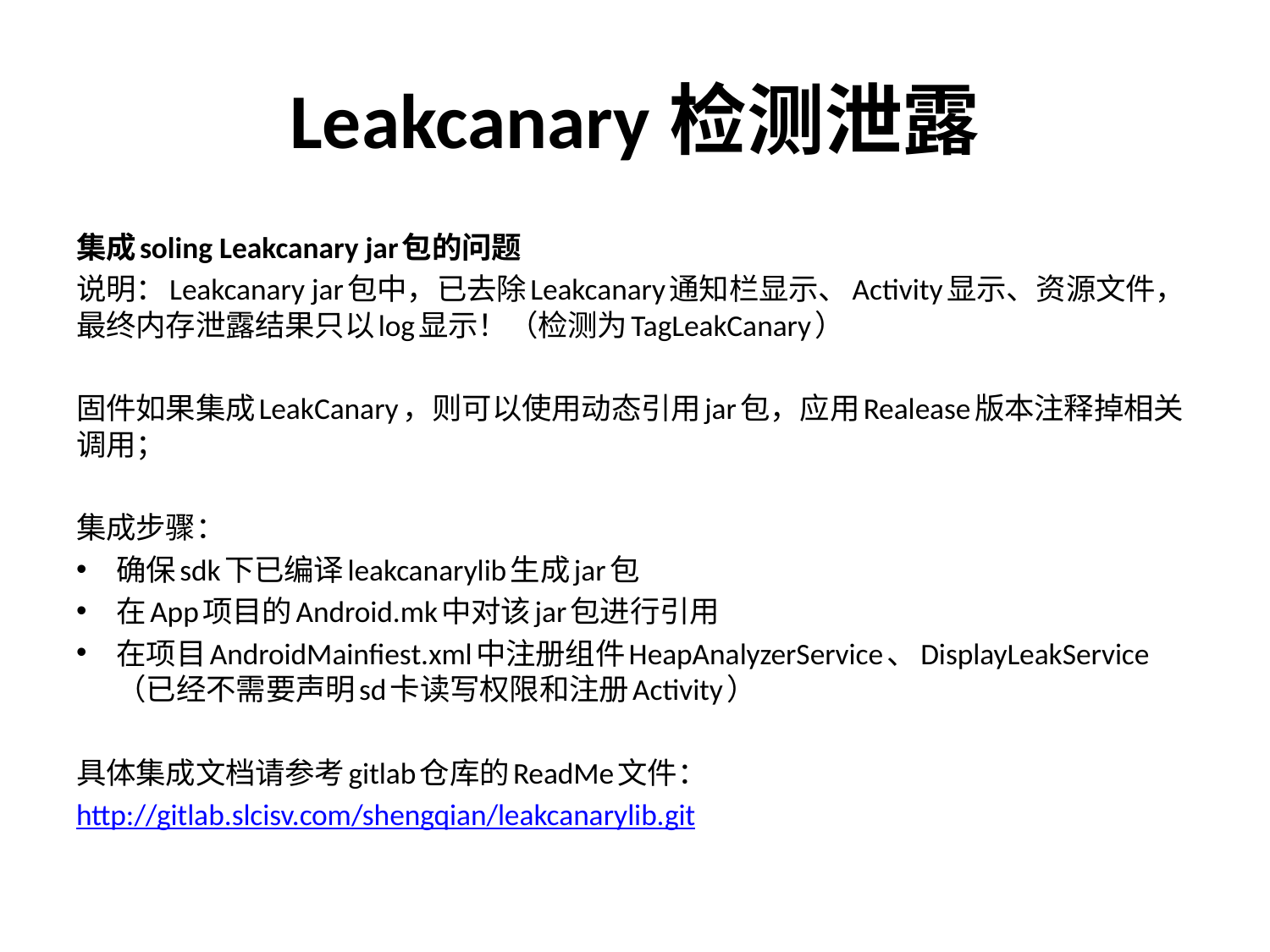

# Leakcanary检测泄露
集成soling Leakcanary jar包的问题
说明：Leakcanary jar包中，已去除Leakcanary通知栏显示、Activity显示、资源文件，最终内存泄露结果只以log显示！（检测为TagLeakCanary）

固件如果集成LeakCanary，则可以使用动态引用jar包，应用Realease版本注释掉相关调用；

集成步骤：
确保sdk下已编译leakcanarylib生成jar包
在App项目的Android.mk中对该jar包进行引用
在项目AndroidMainfiest.xml中注册组件HeapAnalyzerService、DisplayLeakService（已经不需要声明sd卡读写权限和注册Activity）

具体集成文档请参考gitlab仓库的ReadMe文件：
http://gitlab.slcisv.com/shengqian/leakcanarylib.git